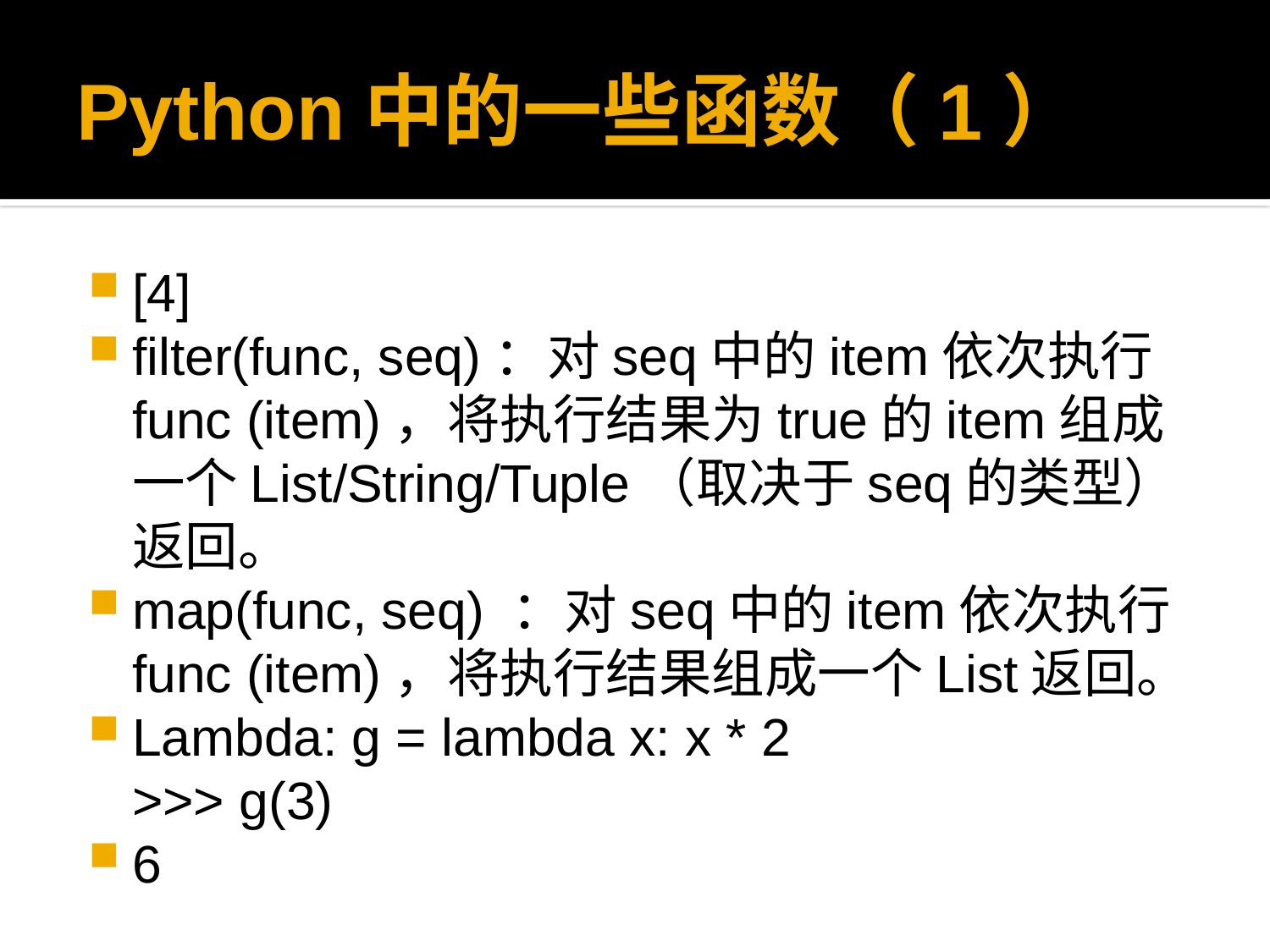

# Python中的一些函数（1）
[4]
filter(func, seq)：对seq中的item依次执行func (item)，将执行结果为true的item组成一个List/String/Tuple（取决于seq的类型）返回。
map(func, seq) ：对seq中的item依次执行func (item)，将执行结果组成一个List返回。
Lambda: g = lambda x: x * 2 
>>> g(3)
6